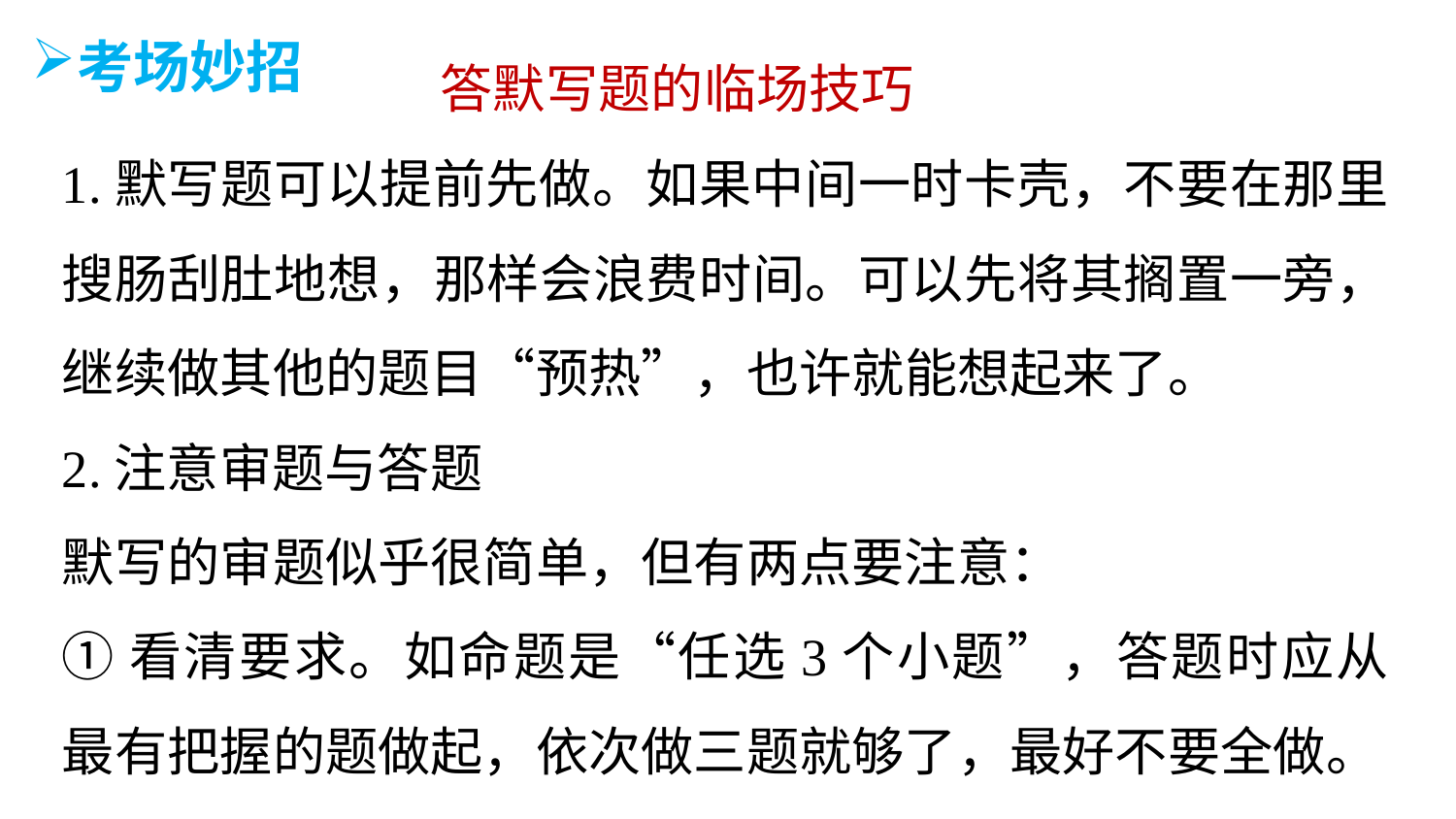

考场妙招
答默写题的临场技巧
1.默写题可以提前先做。如果中间一时卡壳，不要在那里搜肠刮肚地想，那样会浪费时间。可以先将其搁置一旁，继续做其他的题目“预热”，也许就能想起来了。
2.注意审题与答题
默写的审题似乎很简单，但有两点要注意：
①看清要求。如命题是“任选3个小题”，答题时应从最有把握的题做起，依次做三题就够了，最好不要全做。